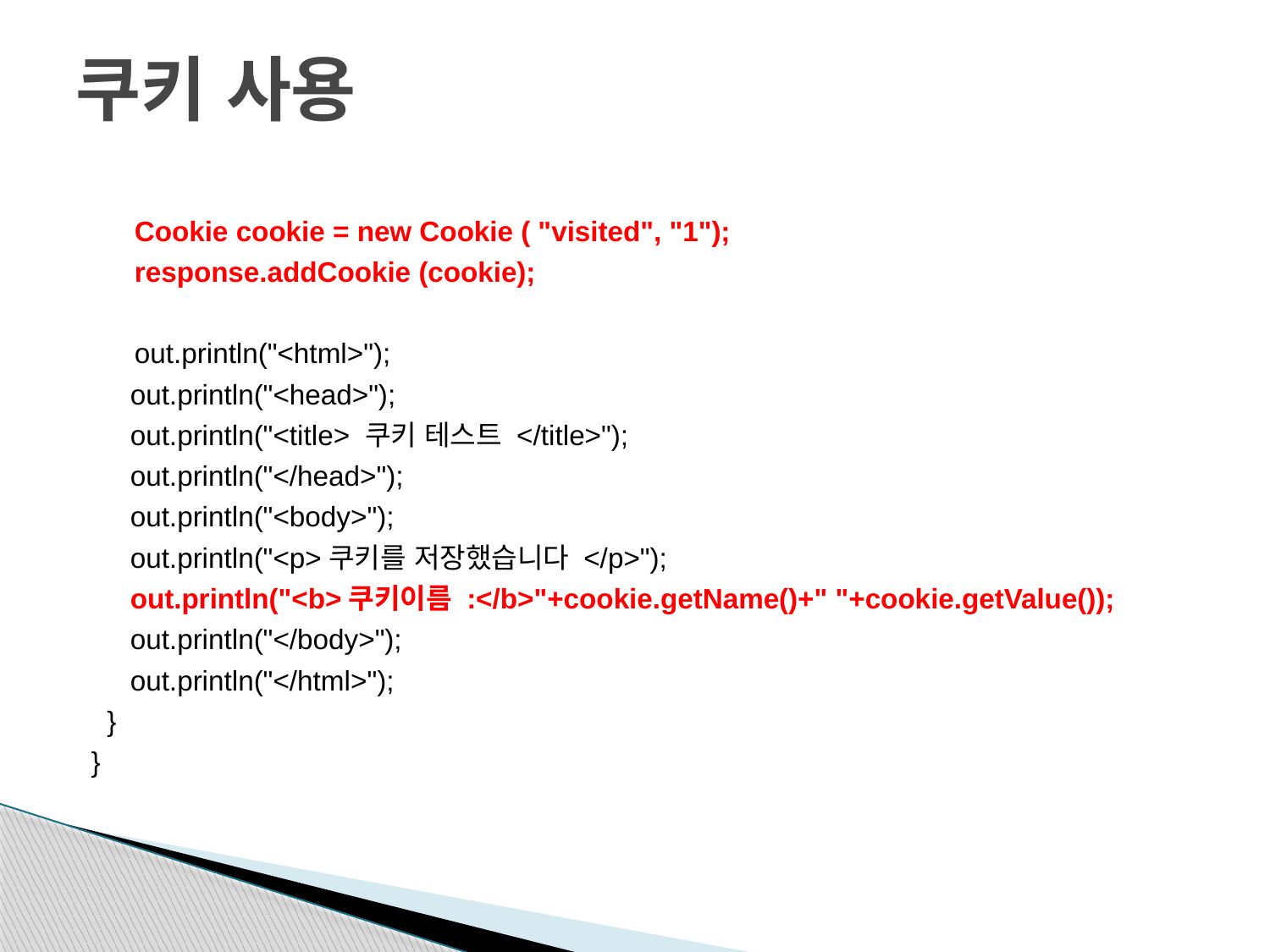

# 쿠키 사용

	 Cookie cookie = new Cookie ( "visited", "1");
	 response.addCookie (cookie);

	 out.println("<html>");
     out.println("<head>");
     out.println("<title> 쿠키 테스트 </title>");
     out.println("</head>");
     out.println("<body>");
     out.println("<p>쿠키를 저장했습니다 </p>");
     out.println("<b>쿠키이름 :</b>"+cookie.getName()+" "+cookie.getValue());
     out.println("</body>");
     out.println("</html>");
  }
}